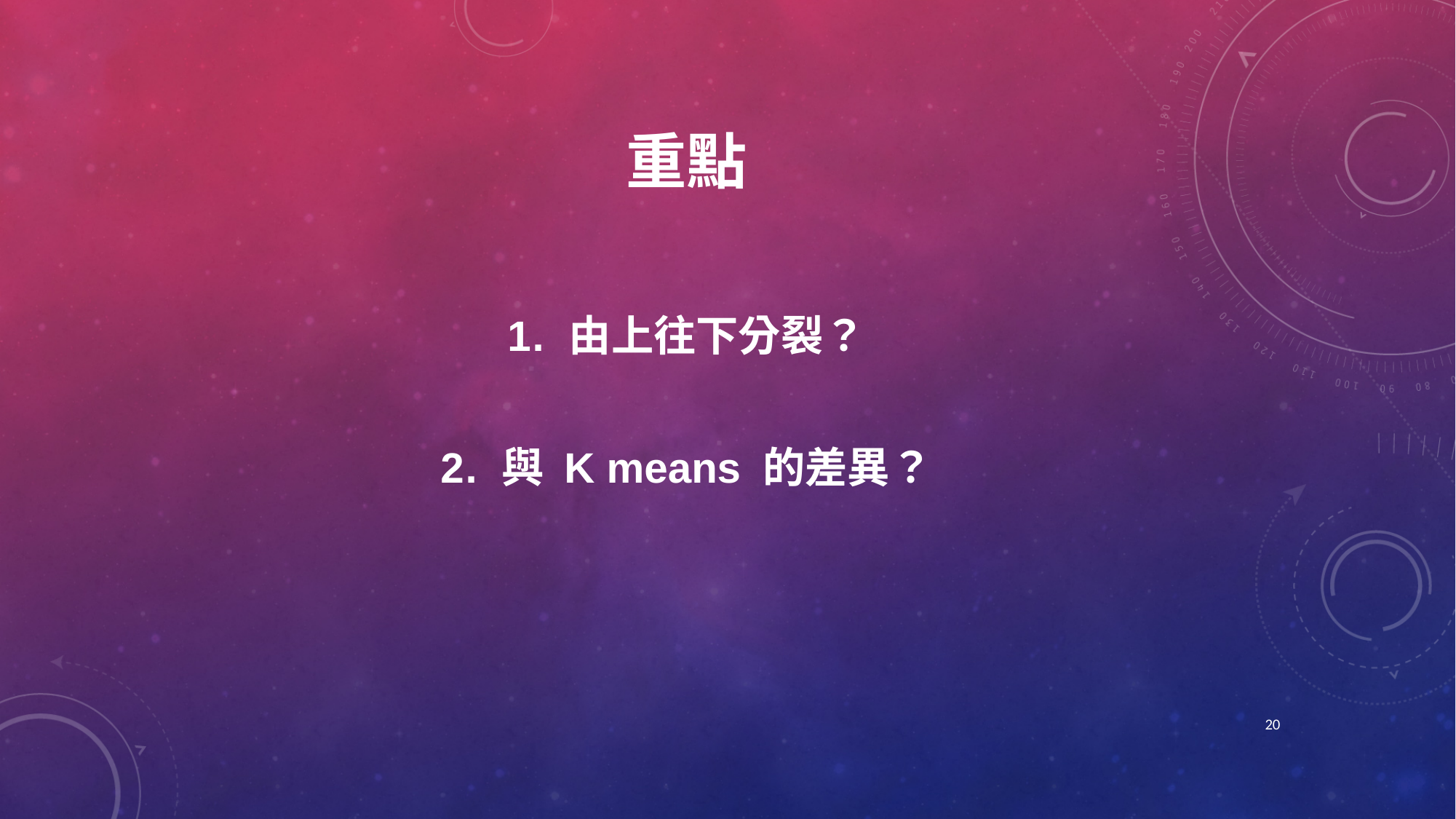

# 重點
由上往下分裂？

與 K means 的差異？
20